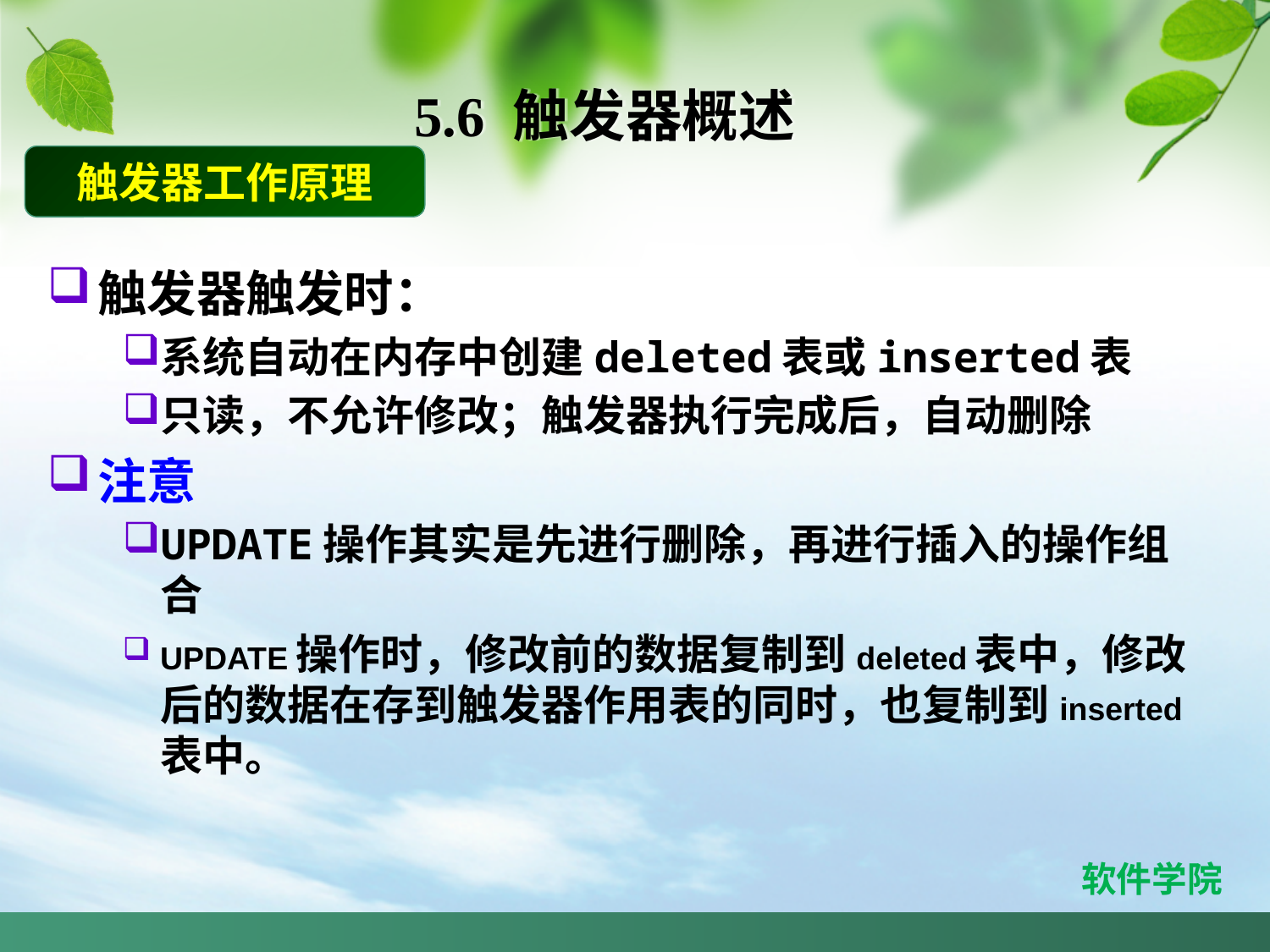

5.6 触发器概述
触发器工作原理
触发器触发时：
系统自动在内存中创建deleted表或inserted表
只读，不允许修改；触发器执行完成后，自动删除
注意
UPDATE操作其实是先进行删除，再进行插入的操作组合
UPDATE操作时，修改前的数据复制到deleted表中，修改后的数据在存到触发器作用表的同时，也复制到inserted表中。